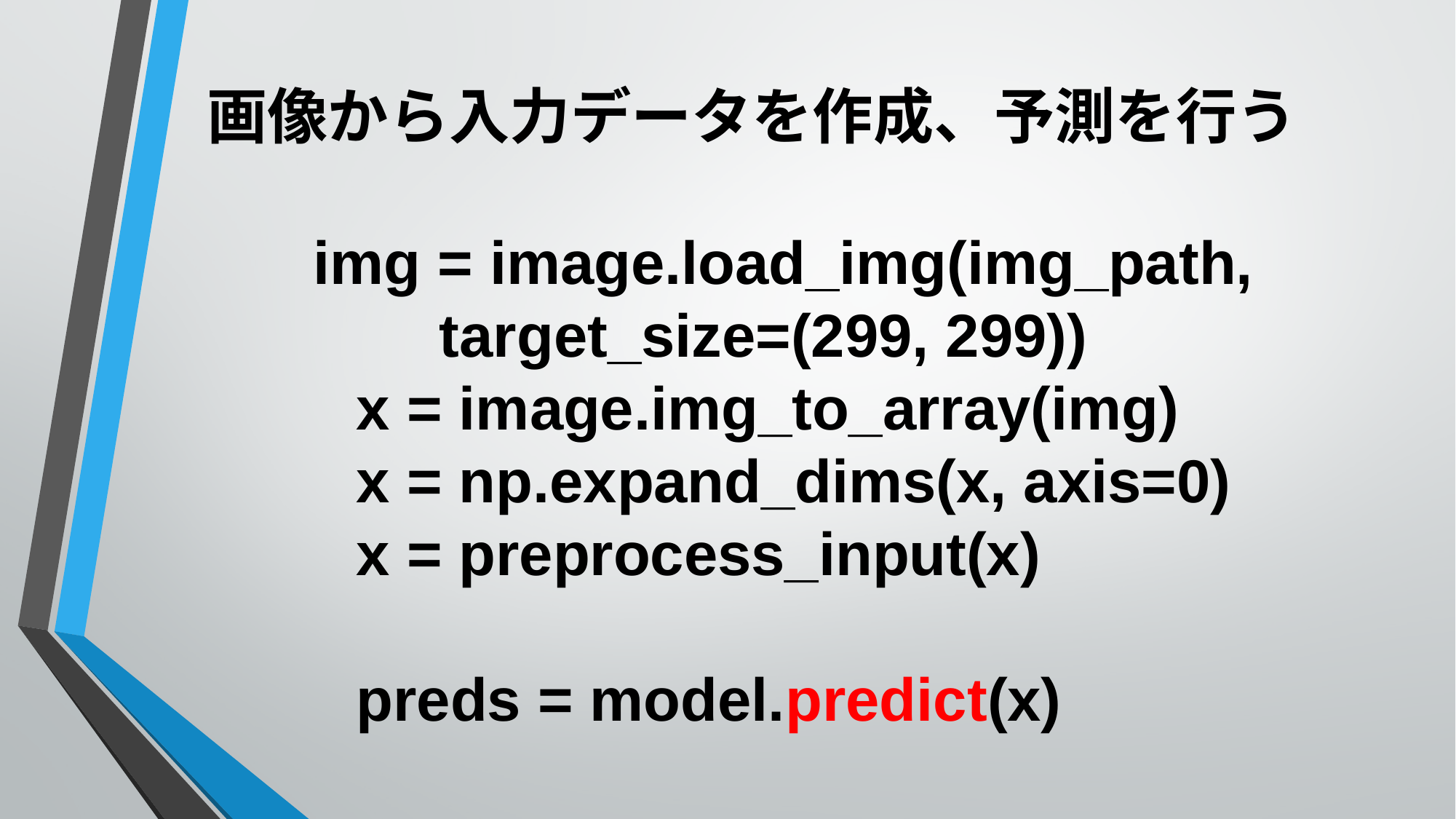

画像から入力データを作成、予測を行う

 	img = image.load_img(img_path,
		 target_size=(299, 299))
         x = image.img_to_array(img)
         x = np.expand_dims(x, axis=0)
         x = preprocess_input(x)

         preds = model.predict(x)